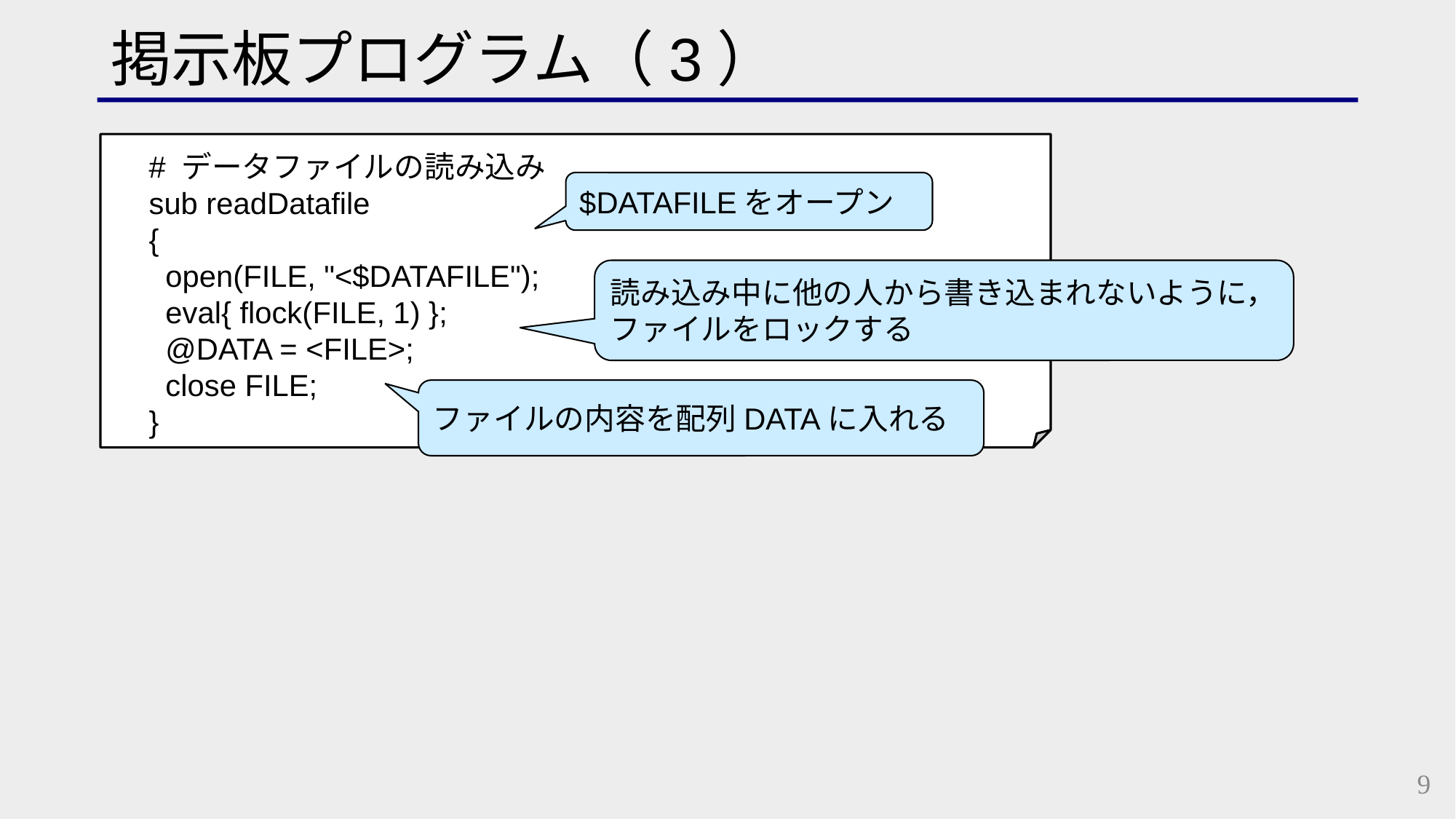

# 掲示板プログラム（3）

# データファイルの読み込み
sub readDatafile
{
  open(FILE, "<$DATAFILE");
  eval{ flock(FILE, 1) };
  @DATA = <FILE>;
  close FILE;
}
$DATAFILEをオープン
読み込み中に他の人から書き込まれないように，ファイルをロックする
ファイルの内容を配列DATAに入れる
9